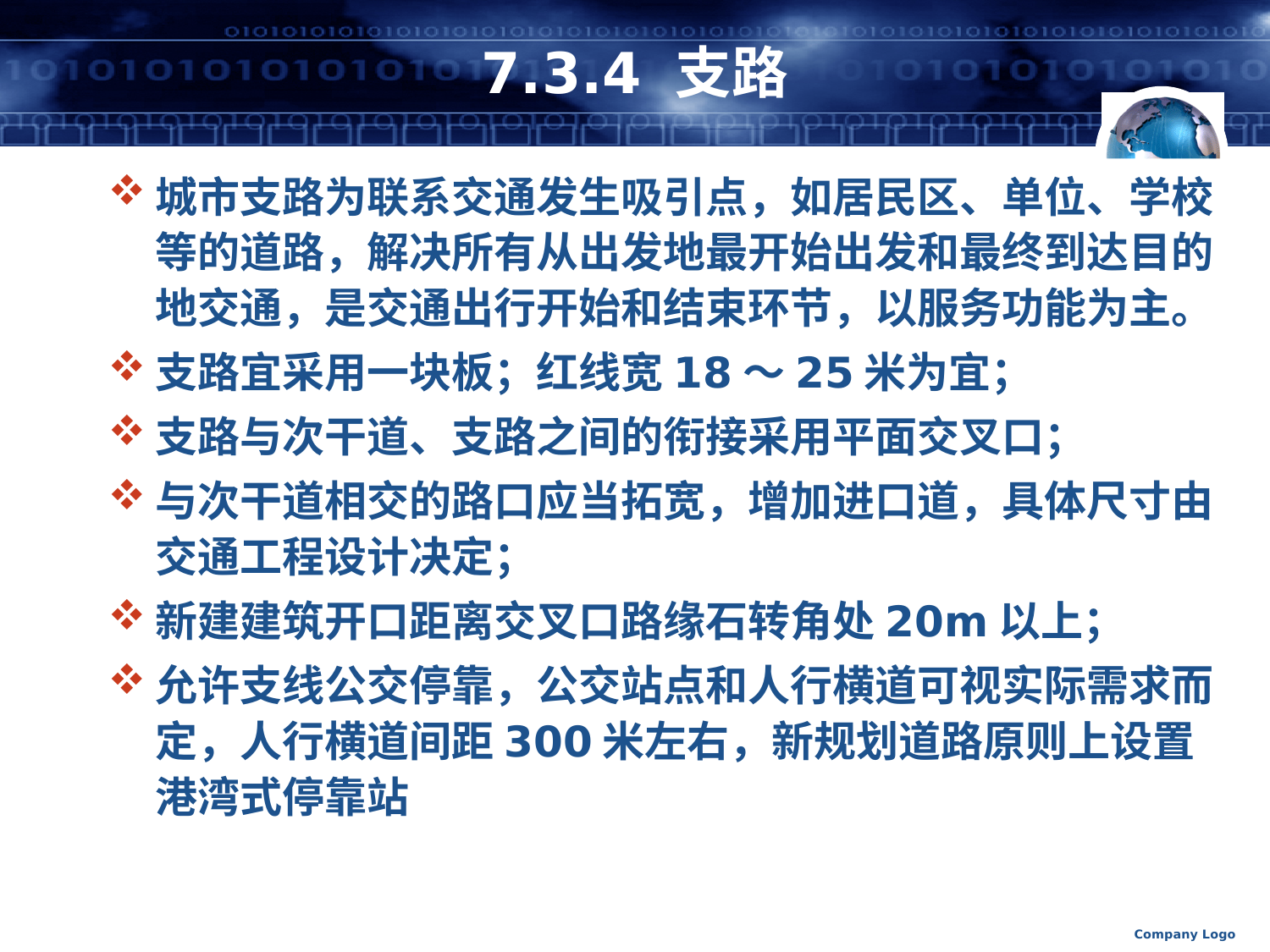

# 7.3.4 支路
城市支路为联系交通发生吸引点，如居民区、单位、学校等的道路，解决所有从出发地最开始出发和最终到达目的地交通，是交通出行开始和结束环节，以服务功能为主。
支路宜采用一块板；红线宽18～25米为宜；
支路与次干道、支路之间的衔接采用平面交叉口；
与次干道相交的路口应当拓宽，增加进口道，具体尺寸由交通工程设计决定；
新建建筑开口距离交叉口路缘石转角处20m以上；
允许支线公交停靠，公交站点和人行横道可视实际需求而定，人行横道间距300米左右，新规划道路原则上设置港湾式停靠站
Company Logo